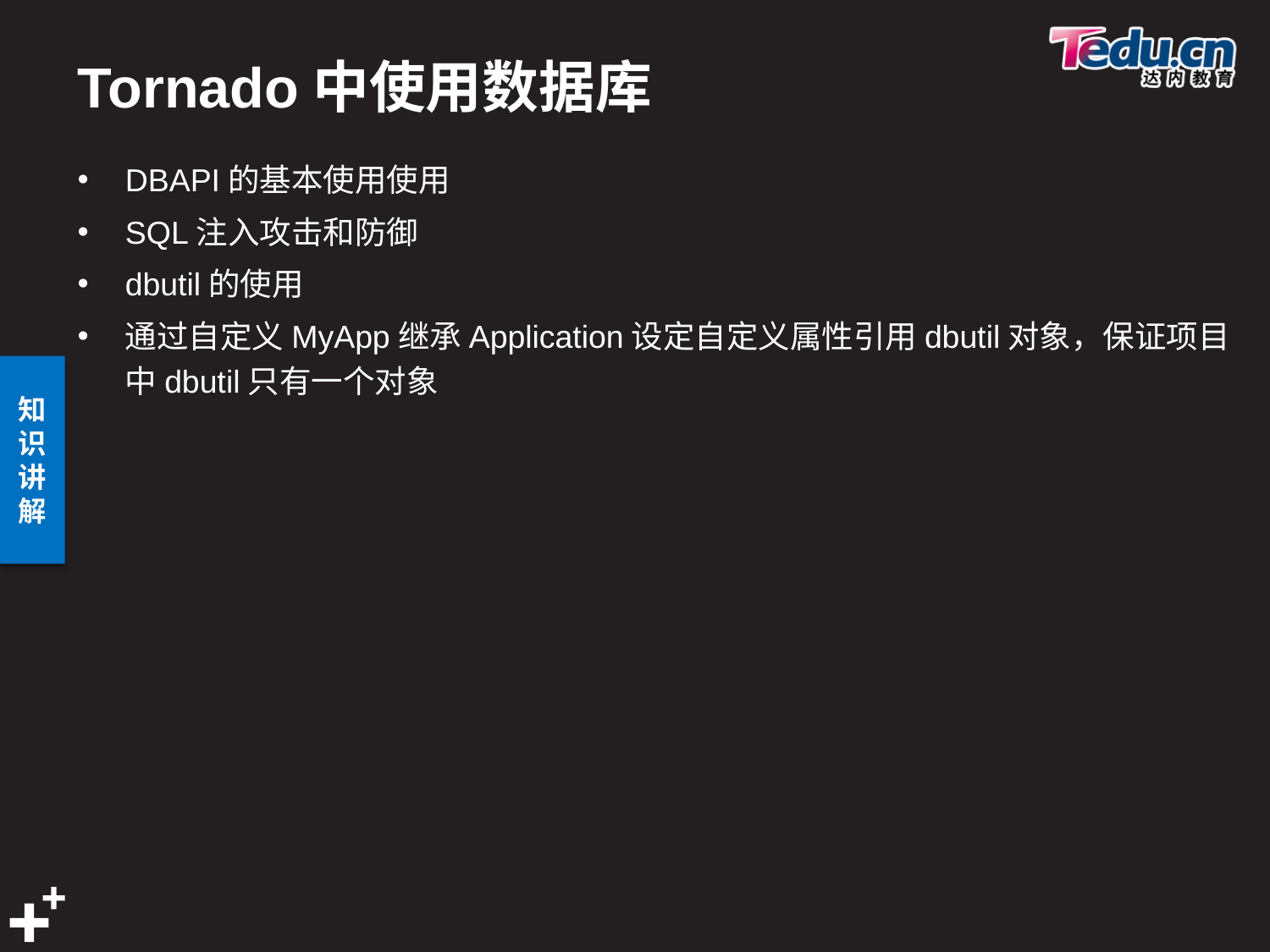

# Tornado中使用数据库
DBAPI的基本使用使用
SQL注入攻击和防御
dbutil的使用
通过自定义MyApp继承Application设定自定义属性引用dbutil对象，保证项目中dbutil只有一个对象